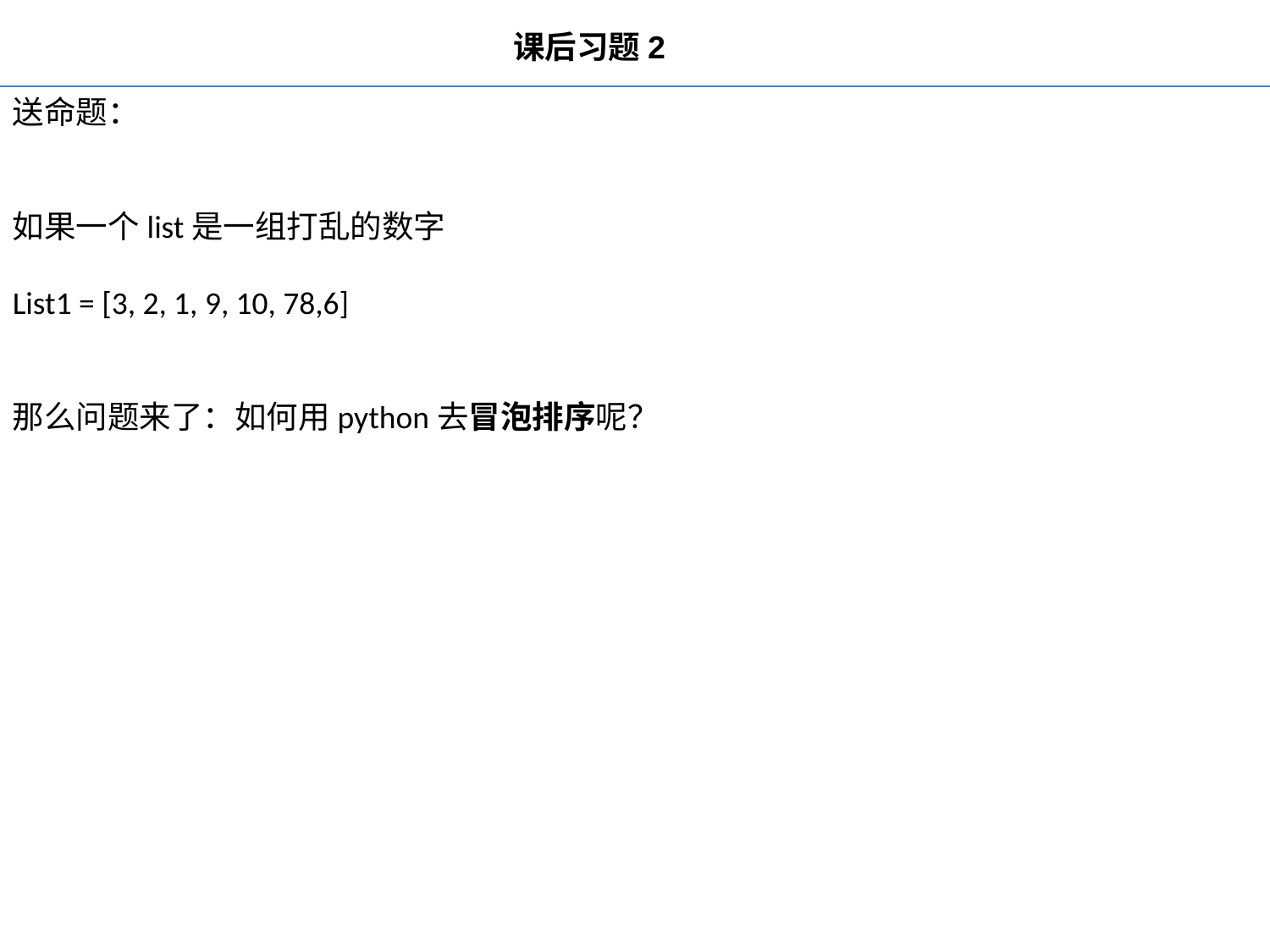

课后习题2
送命题：

如果一个list是一组打乱的数字

List1 = [3, 2, 1, 9, 10, 78,6]

那么问题来了：如何用python去冒泡排序呢？